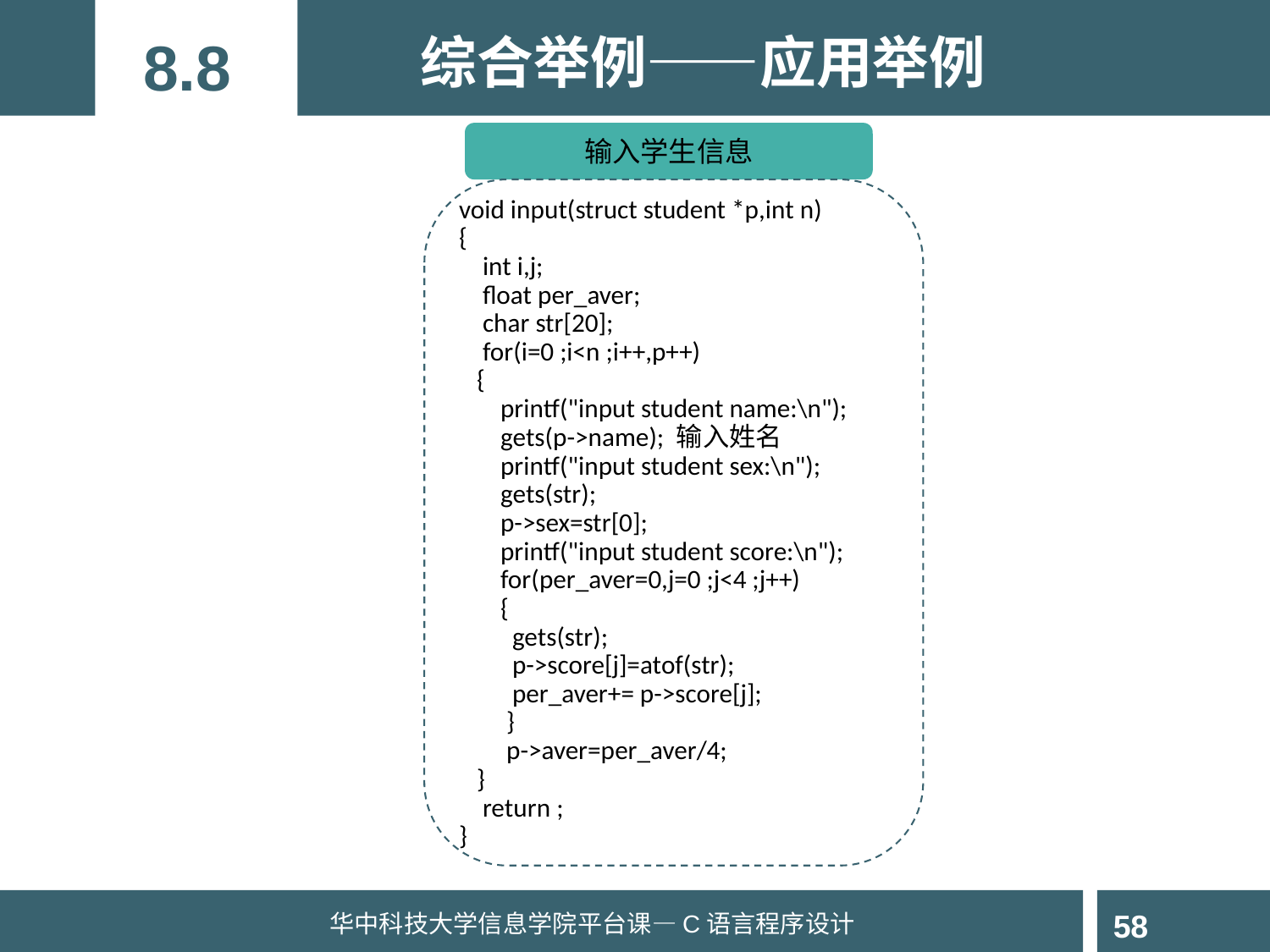

综合举例——应用举例
8.8
输入学生信息

void input(struct student *p,int n)
{
    int i,j;
    float per_aver;
    char str[20];
    for(i=0 ;i<n ;i++,p++)
   {
       printf("input student name:\n");
       gets(p->name); 输入姓名
       printf("input student sex:\n");
       gets(str);
       p->sex=str[0];
       printf("input student score:\n");
       for(per_aver=0,j=0 ;j<4 ;j++)
       {
         gets(str);
         p->score[j]=atof(str);
         per_aver+= p->score[j];
        }
        p->aver=per_aver/4;
   }
    return ;
}